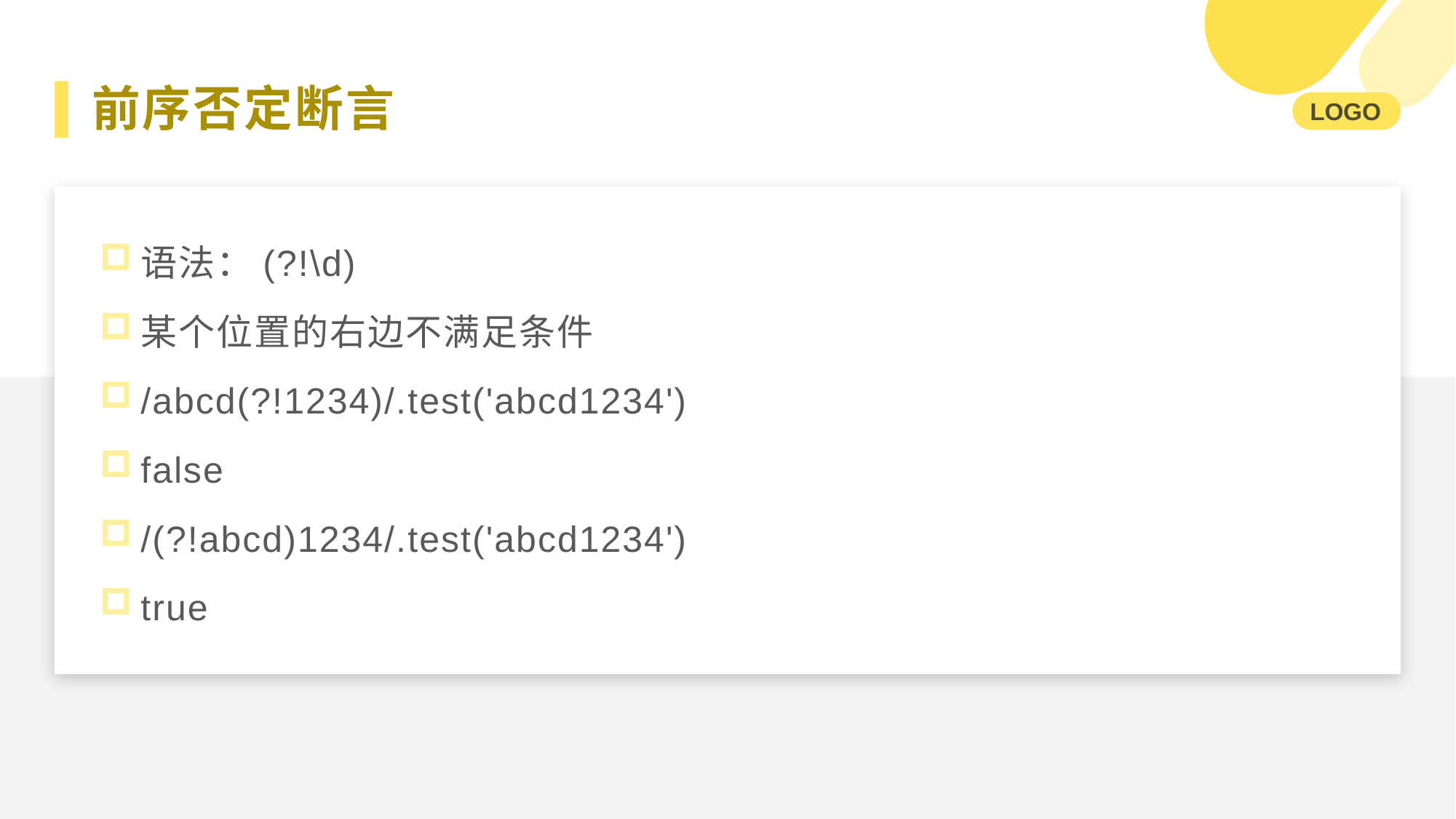

前序否定断言

LOGO

语法：(?!\d)
某个位置的右边不满足条件
/abcd(?!1234)/.test('abcd1234')
false
/(?!abcd)1234/.test('abcd1234')
true